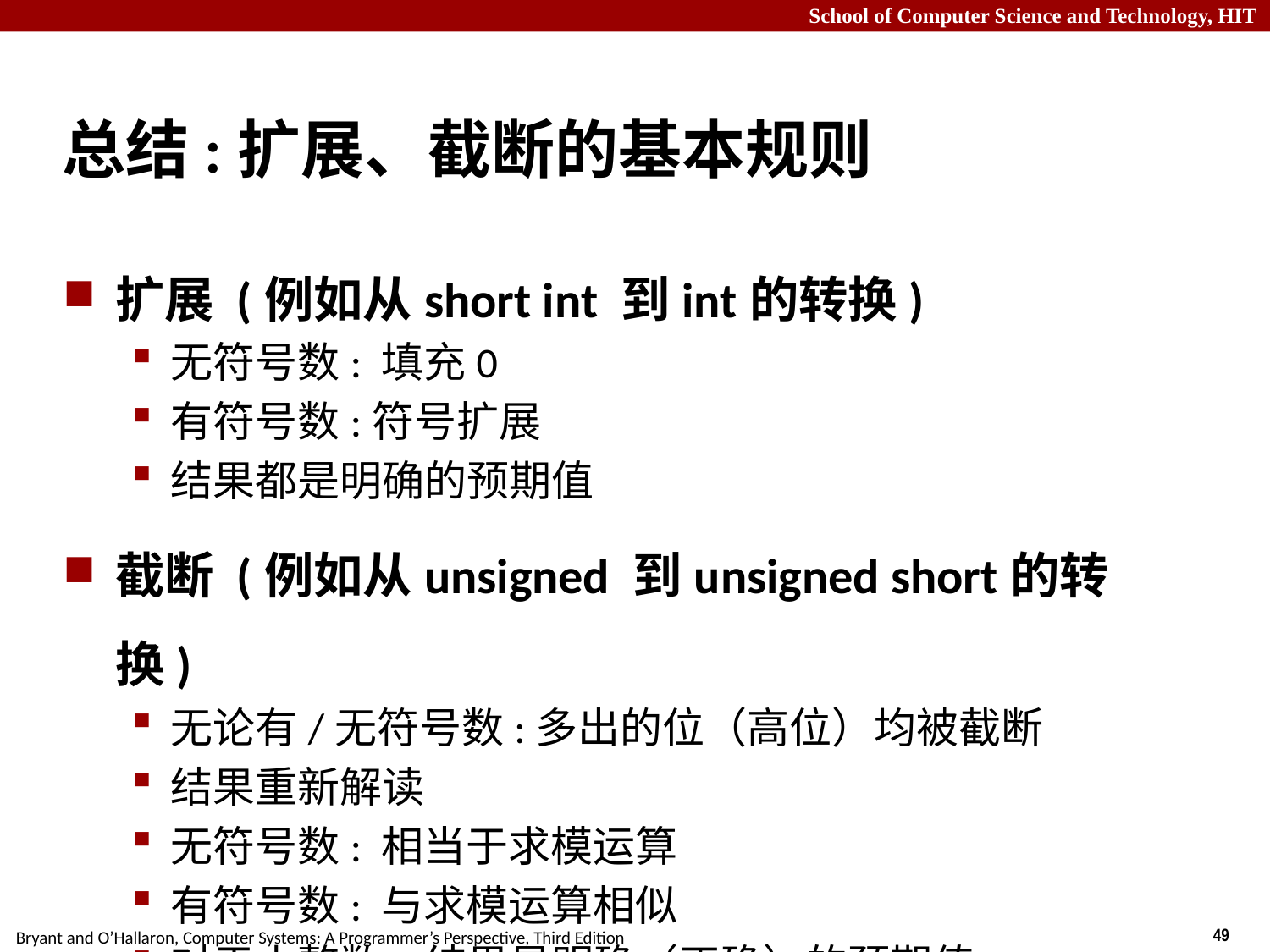

# 总结:扩展、截断的基本规则
扩展 (例如从short int 到int的转换)
无符号数: 填充0
有符号数:符号扩展
结果都是明确的预期值
截断 (例如从unsigned 到unsigned short的转换)
无论有/无符号数:多出的位（高位）均被截断
结果重新解读
无符号数: 相当于求模运算
有符号数: 与求模运算相似
对于小整数，结果是明确（正确）的预期值